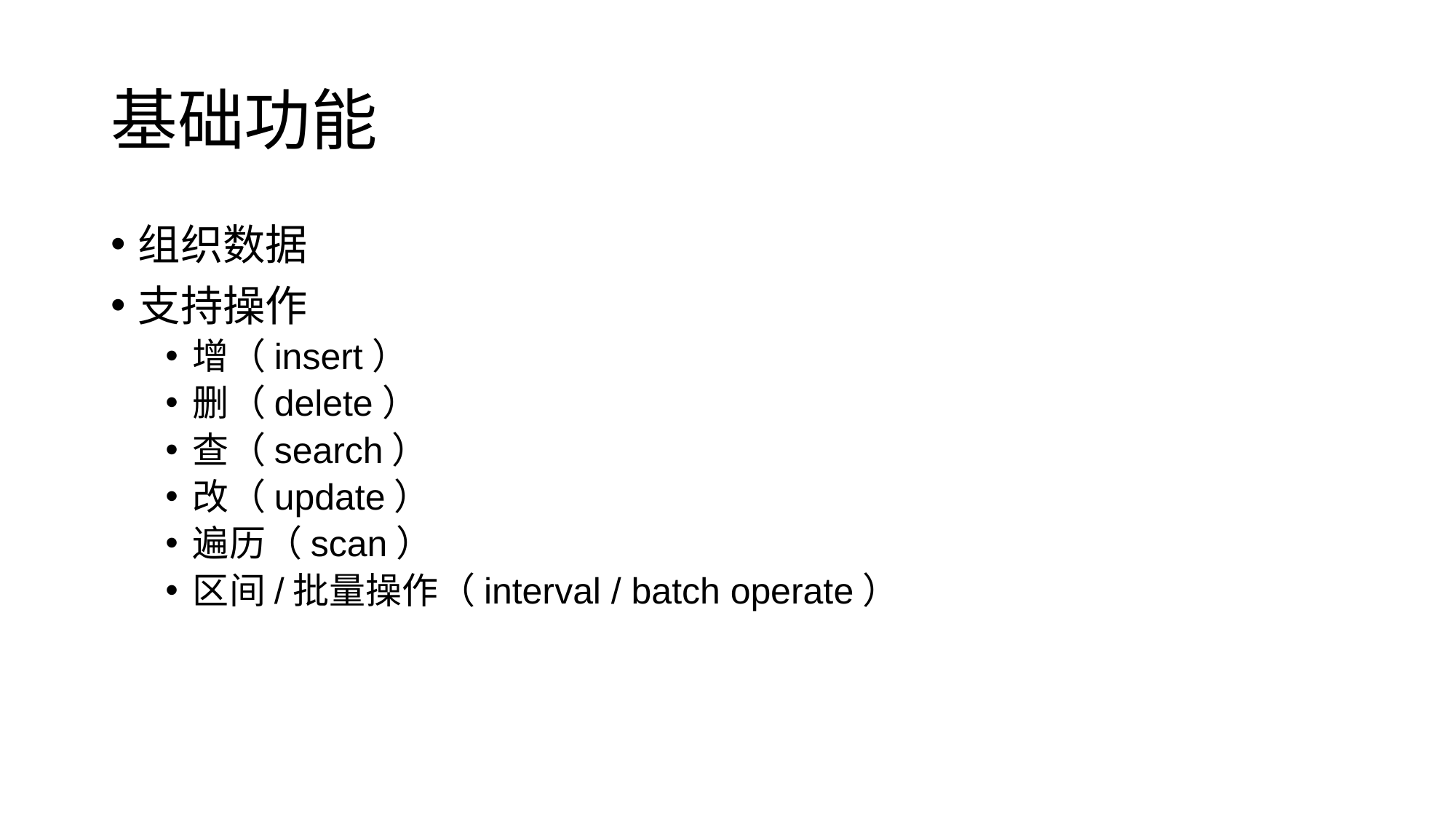

# 基础功能
组织数据
支持操作
增（insert）
删（delete）
查（search）
改（update）
遍历（scan）
区间/批量操作（interval / batch operate）